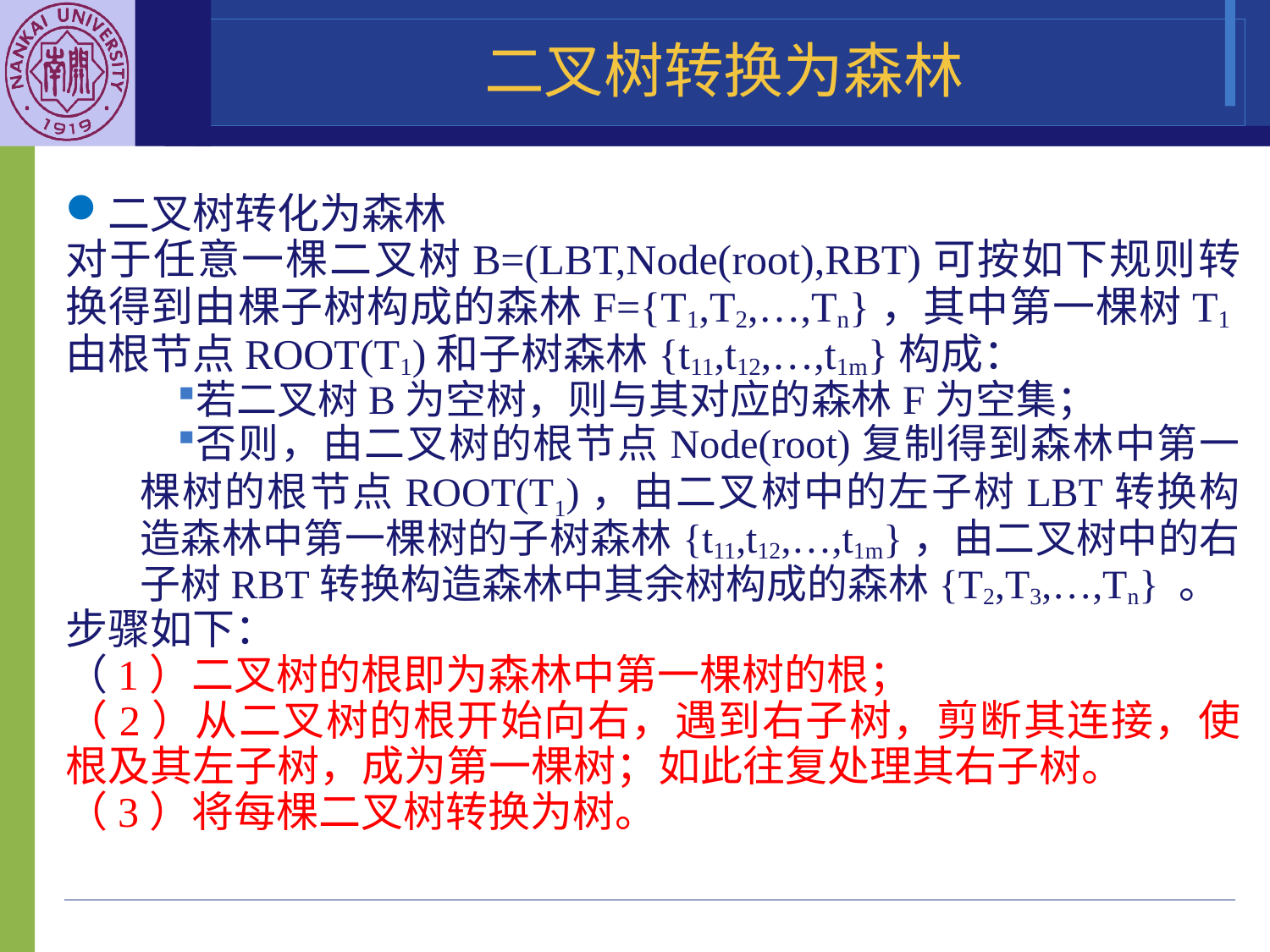

二叉树转换为森林
二叉树转化为森林
对于任意一棵二叉树B=(LBT,Node(root),RBT)可按如下规则转换得到由棵子树构成的森林F={T1,T2,…,Tn}，其中第一棵树T1由根节点ROOT(T1)和子树森林{t11,t12,…,t1m}构成：
若二叉树B为空树，则与其对应的森林F为空集；
否则，由二叉树的根节点Node(root)复制得到森林中第一棵树的根节点ROOT(T1)，由二叉树中的左子树LBT转换构造森林中第一棵树的子树森林{t11,t12,…,t1m}，由二叉树中的右子树RBT转换构造森林中其余树构成的森林{T2,T3,…,Tn} 。
步骤如下：
（1）二叉树的根即为森林中第一棵树的根；
（2）从二叉树的根开始向右，遇到右子树，剪断其连接，使根及其左子树，成为第一棵树；如此往复处理其右子树。
（3）将每棵二叉树转换为树。
66